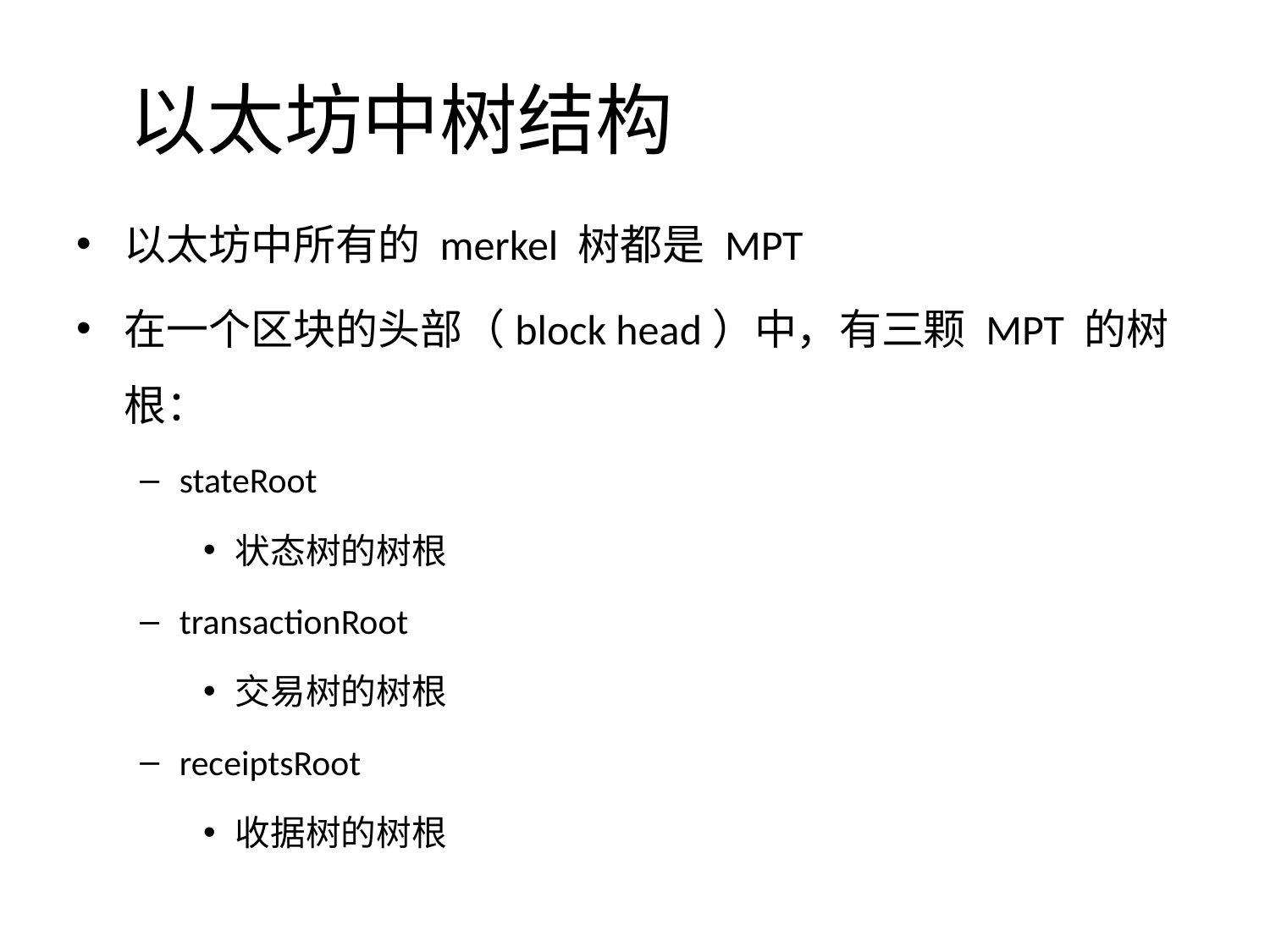

# 以太坊中树结构
以太坊中所有的 merkel 树都是 MPT
在一个区块的头部（block head）中，有三颗 MPT 的树根：
stateRoot
状态树的树根
transactionRoot
交易树的树根
receiptsRoot
收据树的树根